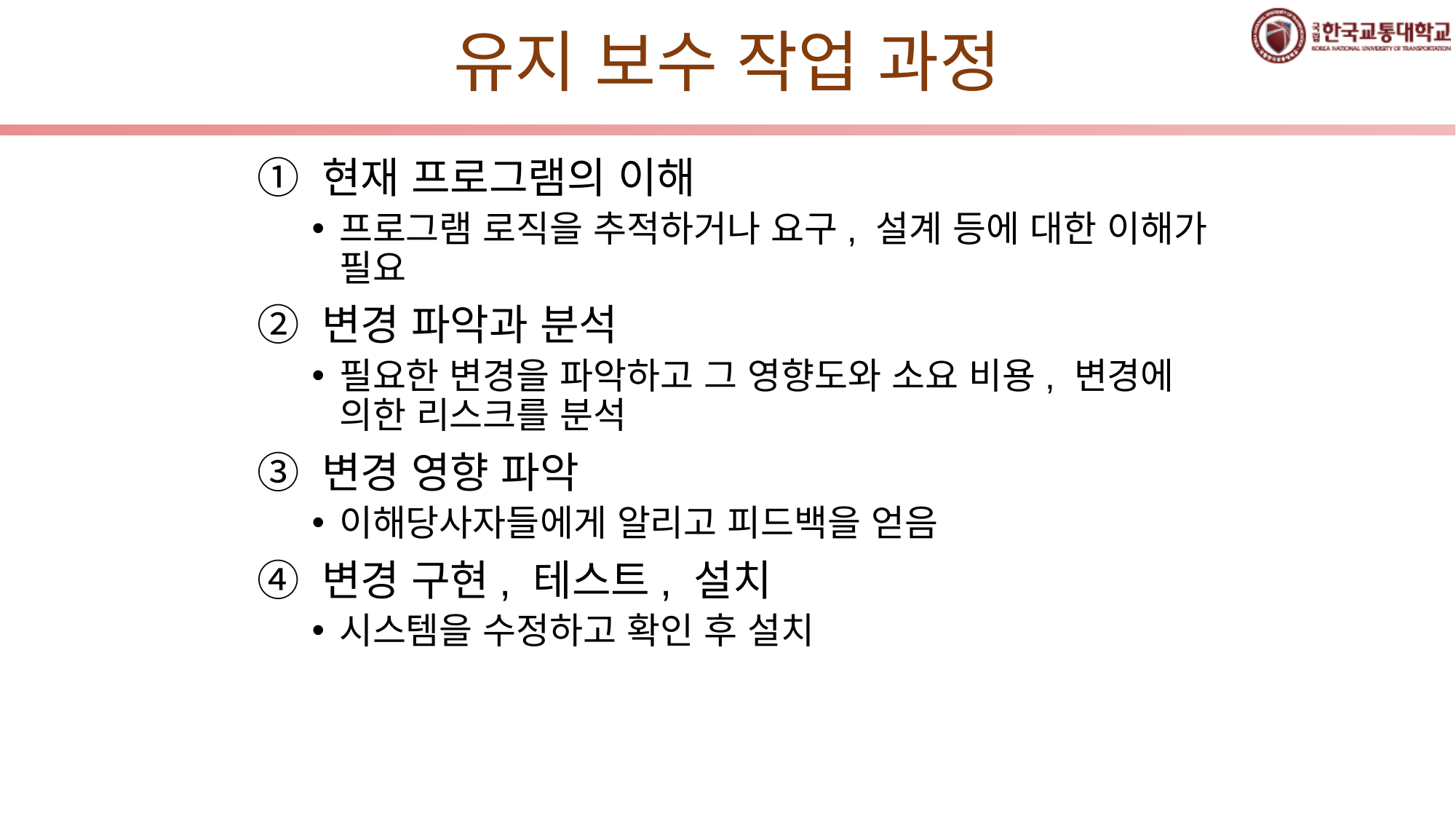

# 유지 보수 작업 과정
① 현재 프로그램의 이해
프로그램 로직을 추적하거나 요구, 설계 등에 대한 이해가 필요
② 변경 파악과 분석
필요한 변경을 파악하고 그 영향도와 소요 비용, 변경에 의한 리스크를 분석
③ 변경 영향 파악
이해당사자들에게 알리고 피드백을 얻음
④ 변경 구현, 테스트, 설치
시스템을 수정하고 확인 후 설치